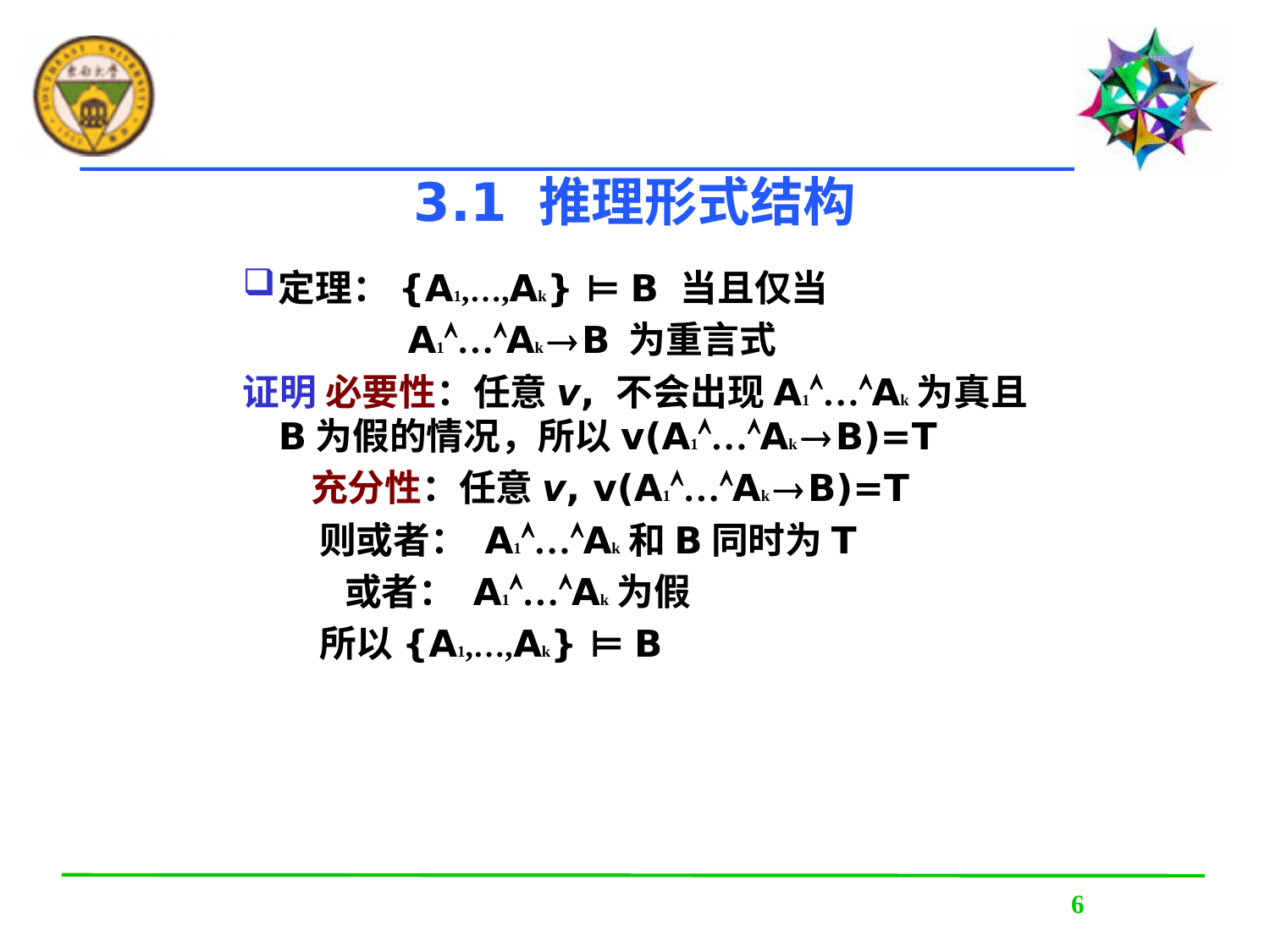

3.1 推理形式结构
定理：{A1,…,Ak} ⊨ B 当且仅当
               A1∧…∧Ak → B 为重言式
证明 必要性：任意v, 不会出现A1∧…∧Ak 为真且  B为假的情况，所以v(A1∧…∧Ak → B)=T
       充分性：任意v, v(A1∧…∧Ak → B)=T
        则或者： A1∧…∧Ak 和B同时为T
           或者： A1∧…∧Ak 为假
        所以{A1,…,Ak} ⊨ B